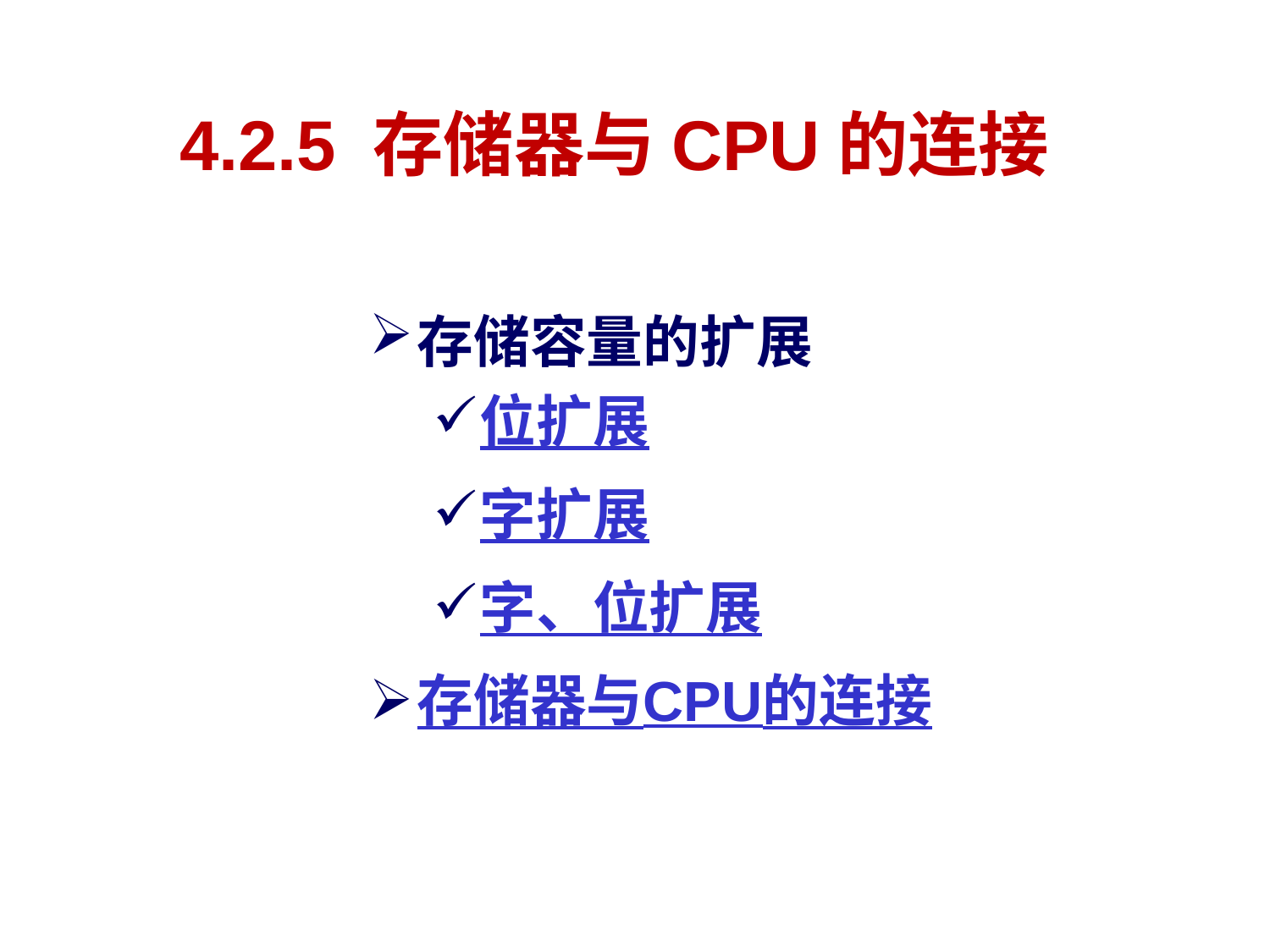

# 4.2.5 存储器与CPU的连接
存储容量的扩展
位扩展
字扩展
字、位扩展
存储器与CPU的连接